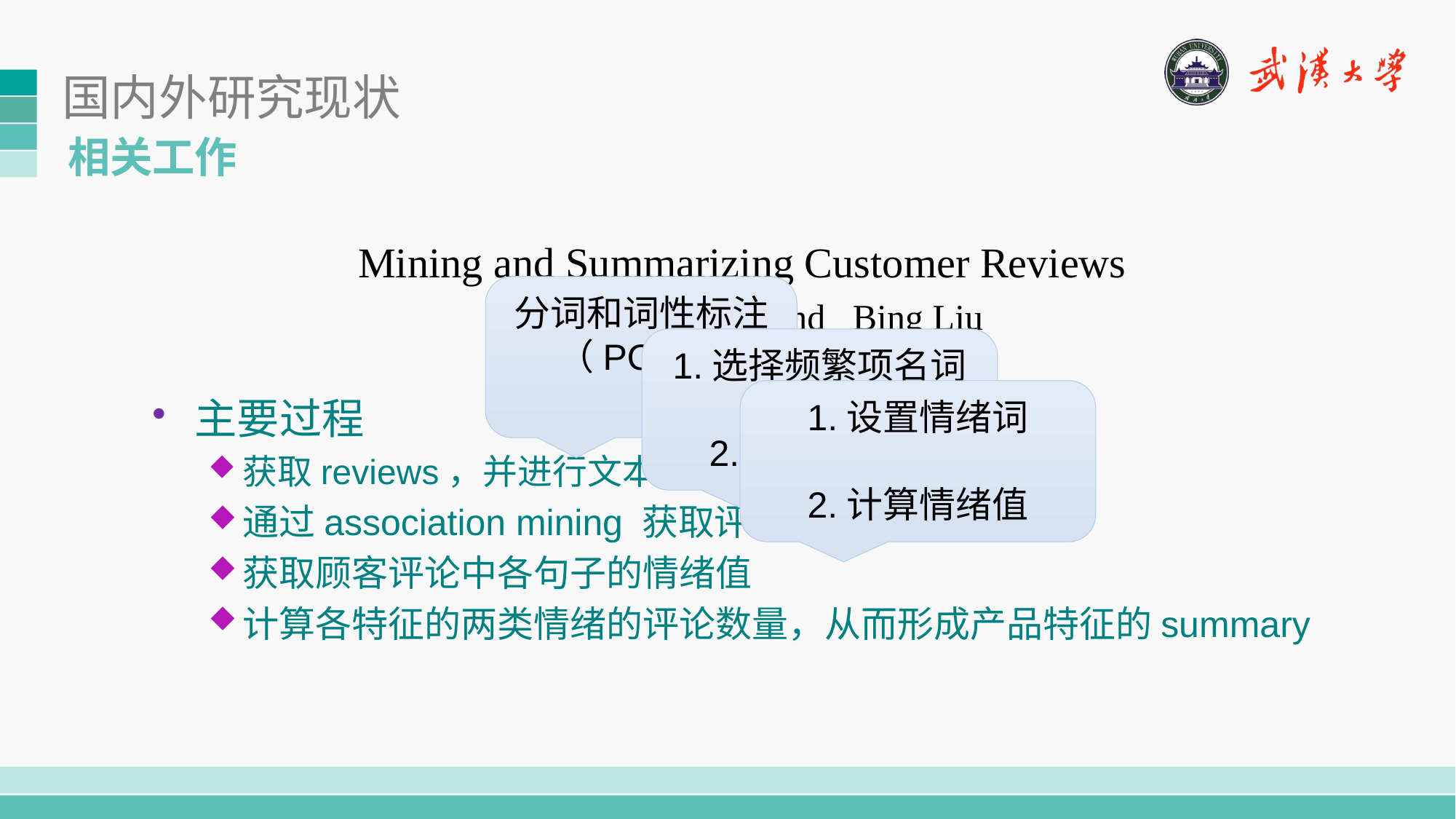

# 国内外研究现状
相关工作

Mining and Summarizing Customer Reviews
Minqing Hu   and   Bing Liu

分词和词性标注（POS）
1.选择频繁项名词

2.筛选特征项
主要过程
获取reviews，并进行文本处理
通过association mining 获取评论中产品的特征
获取顾客评论中各句子的情绪值
计算各特征的两类情绪的评论数量，从而形成产品特征的summary

1.设置情绪词

2.计算情绪值
13